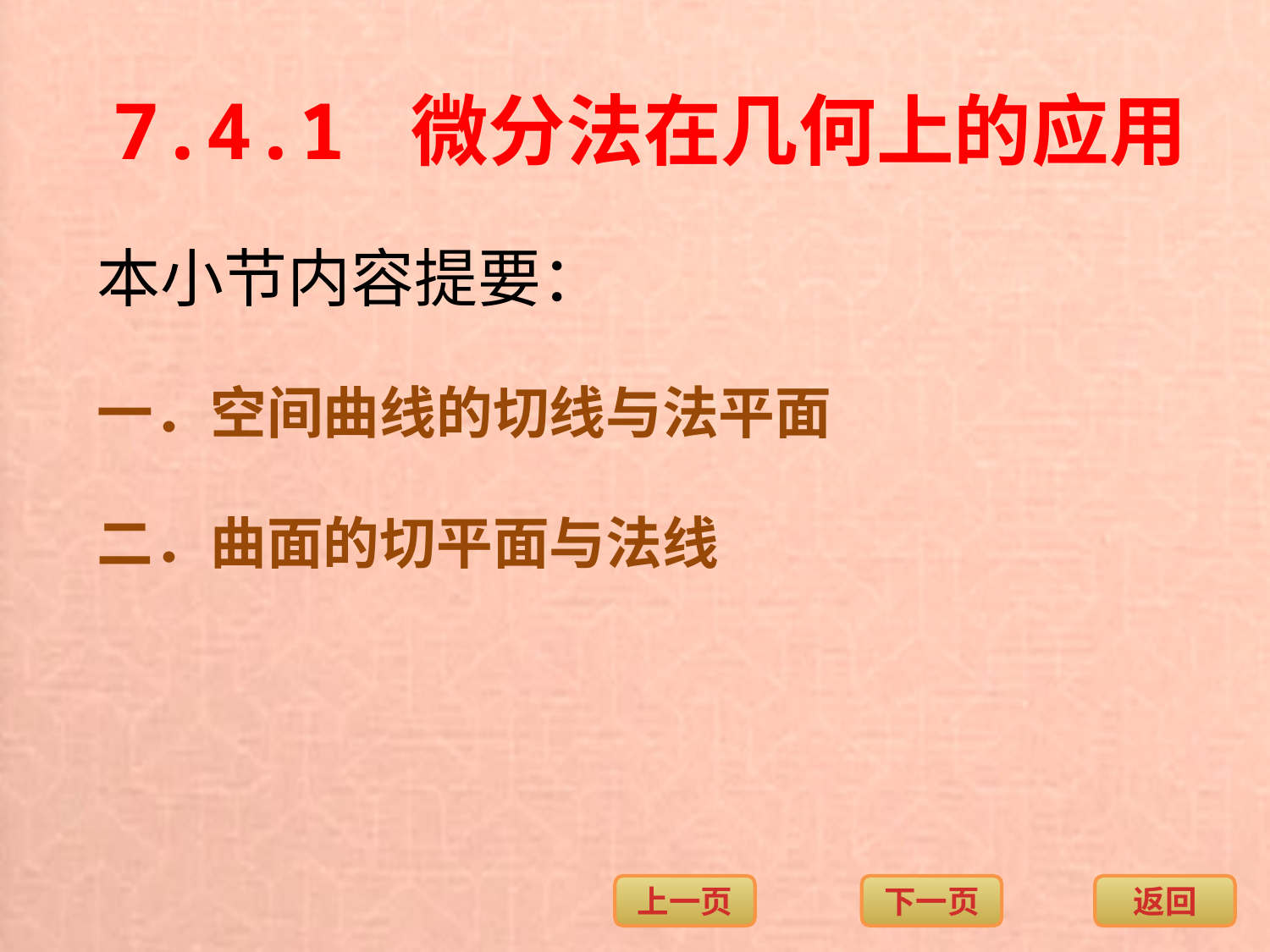

7.4.1 微分法在几何上的应用
本小节内容提要：
一．空间曲线的切线与法平面
二．曲面的切平面与法线